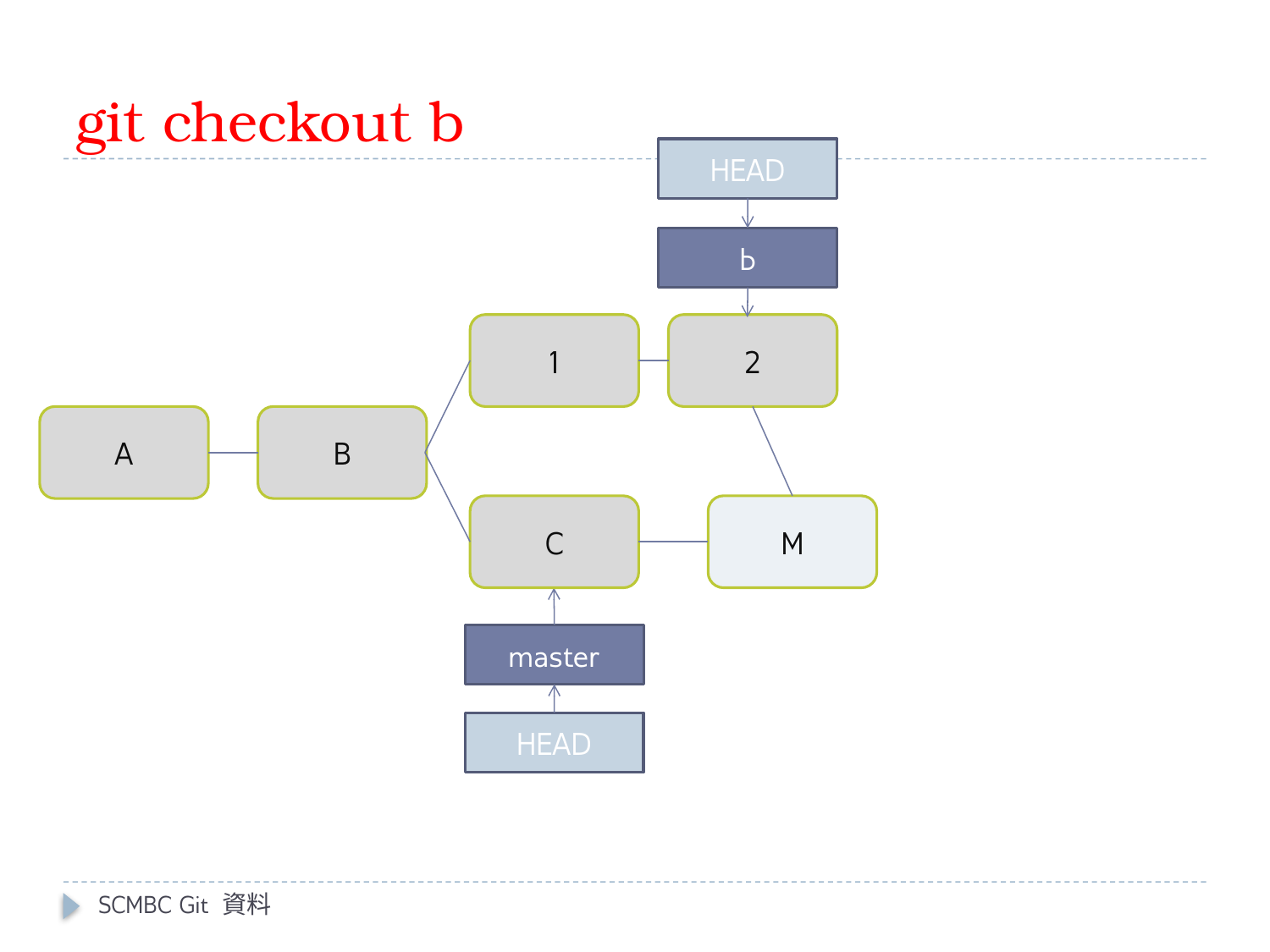

# git checkout b
HEAD
b
1
2
A
B
C
M
master
HEAD
SCMBC Git 資料